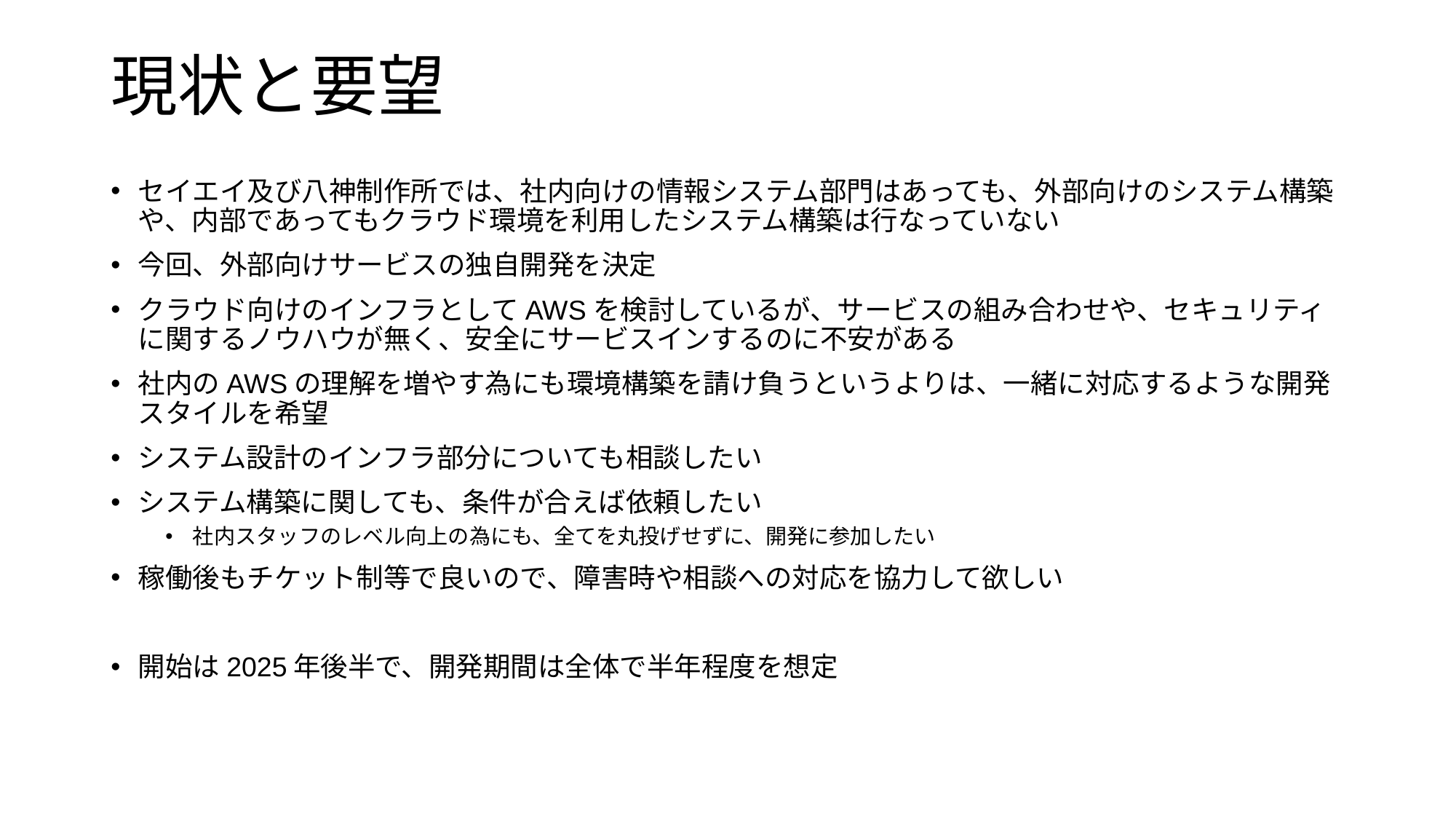

# 現状と要望
セイエイ及び八神制作所では、社内向けの情報システム部門はあっても、外部向けのシステム構築や、内部であってもクラウド環境を利用したシステム構築は行なっていない
今回、外部向けサービスの独自開発を決定
クラウド向けのインフラとしてAWSを検討しているが、サービスの組み合わせや、セキュリティに関するノウハウが無く、安全にサービスインするのに不安がある
社内のAWSの理解を増やす為にも環境構築を請け負うというよりは、一緒に対応するような開発スタイルを希望
システム設計のインフラ部分についても相談したい
システム構築に関しても、条件が合えば依頼したい
社内スタッフのレベル向上の為にも、全てを丸投げせずに、開発に参加したい
稼働後もチケット制等で良いので、障害時や相談への対応を協力して欲しい

開始は2025年後半で、開発期間は全体で半年程度を想定